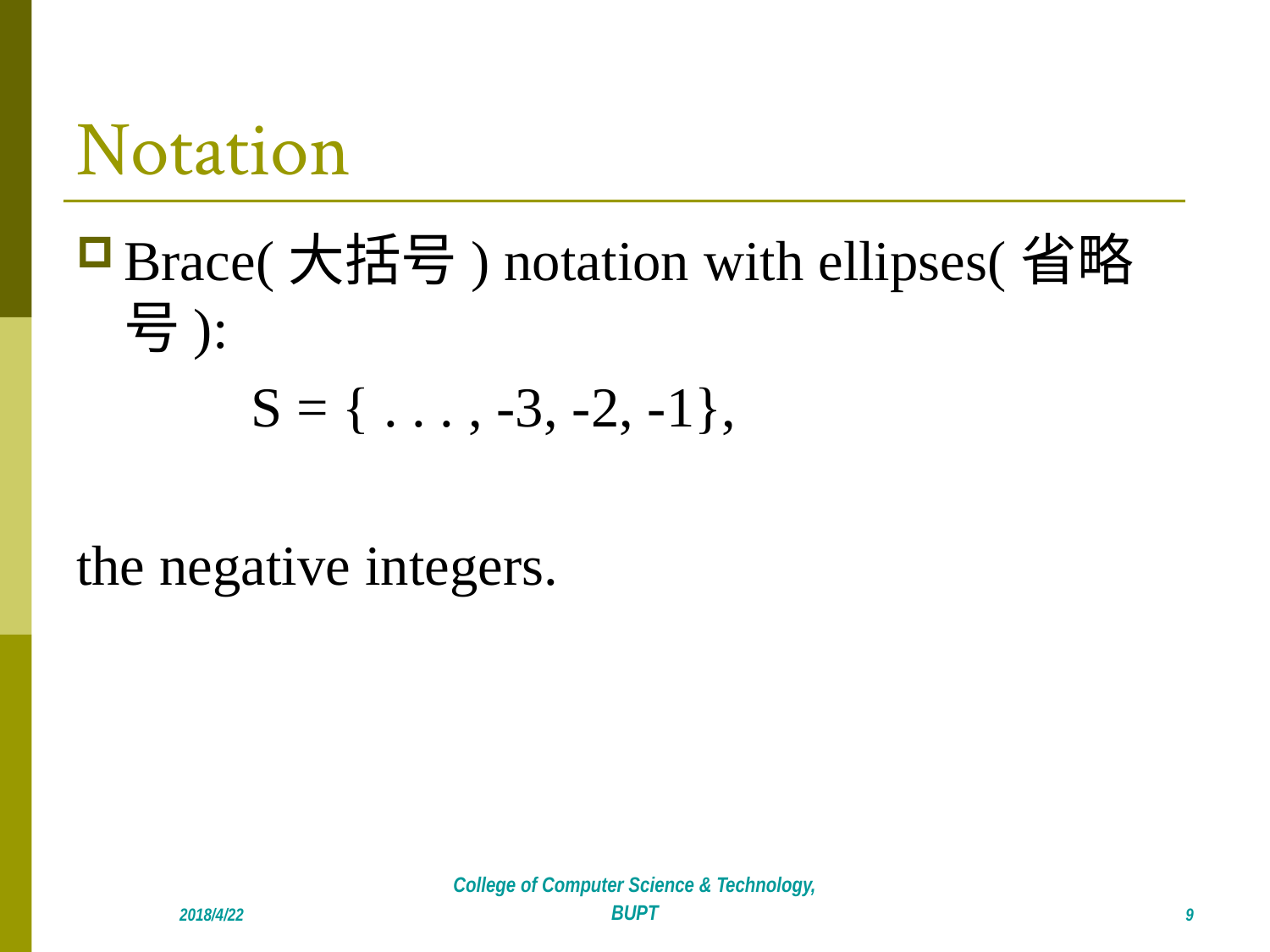

# Notation
Brace(大括号) notation with ellipses(省略号):
		S = { . . . , -3, -2, -1},

the negative integers.
9
2018/4/22
College of Computer Science & Technology, BUPT